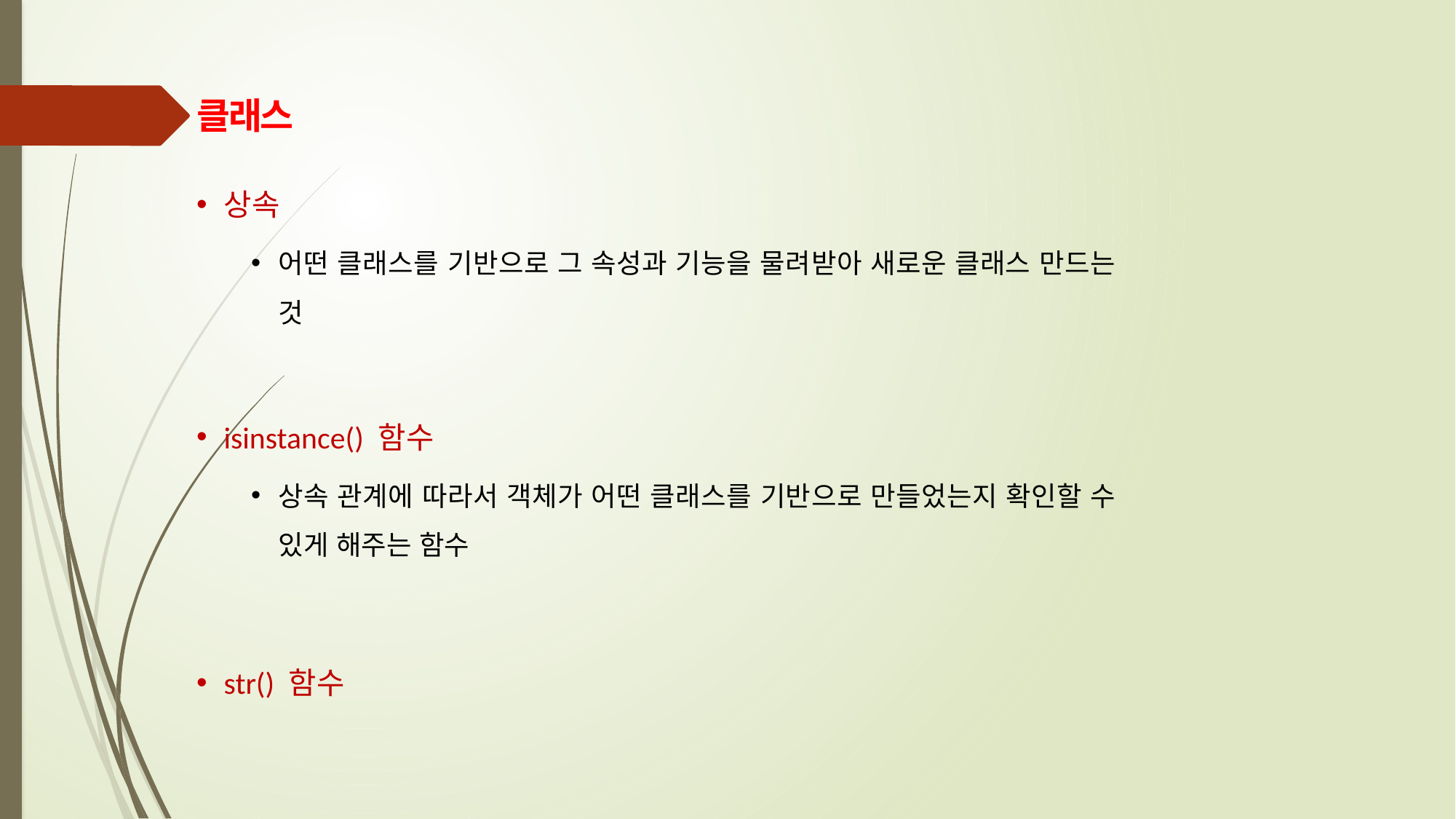

클래스
상속
어떤 클래스를 기반으로 그 속성과 기능을 물려받아 새로운 클래스 만드는 것

isinstance() 함수
상속 관계에 따라서 객체가 어떤 클래스를 기반으로 만들었는지 확인할 수 있게 해주는 함수

str() 함수